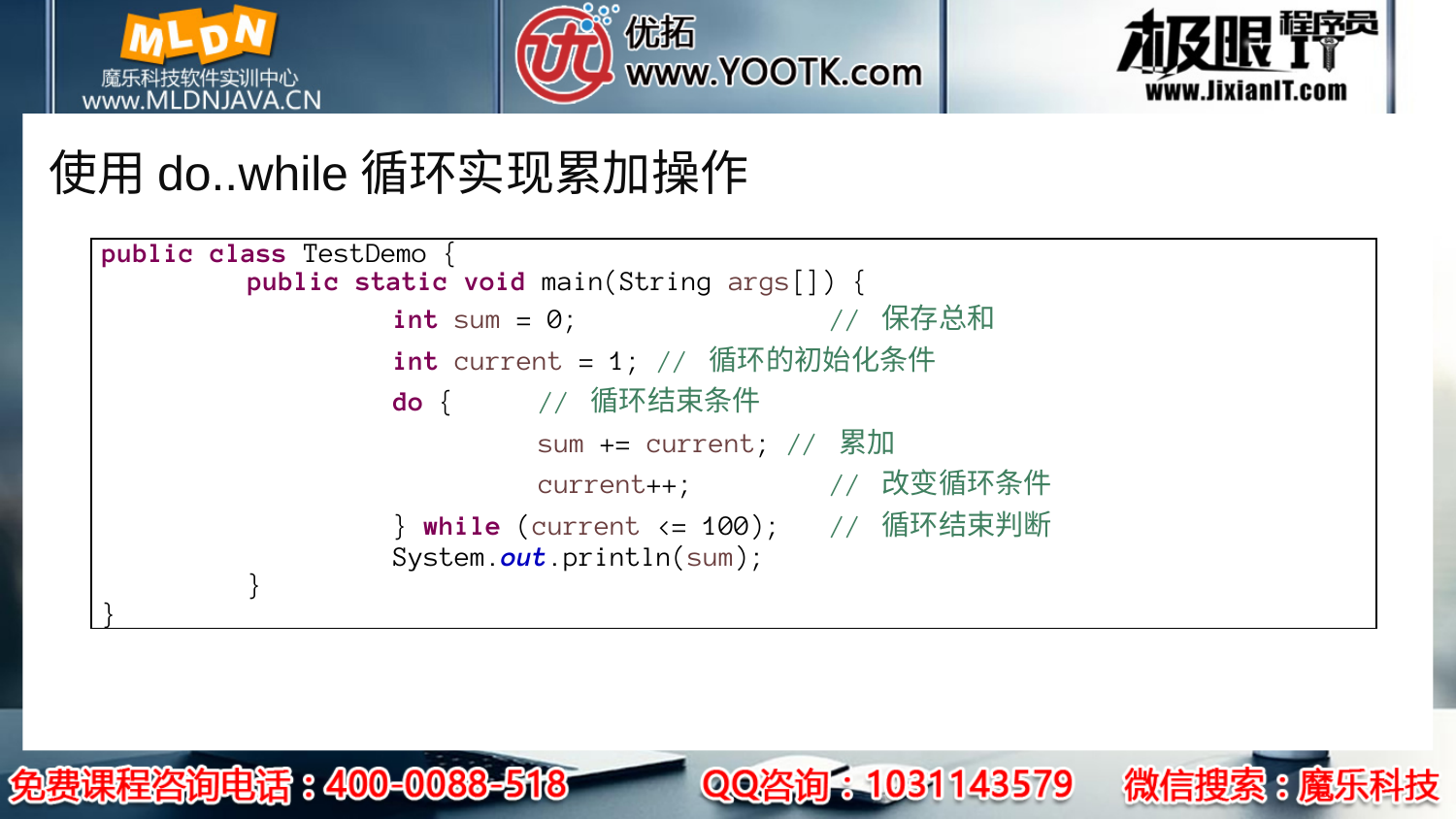

# 使用do..while循环实现累加操作
| public class TestDemo { public static void main(String args[]) { int sum = 0; // 保存总和 int current = 1; // 循环的初始化条件 do { // 循环结束条件 sum += current; // 累加 current++; // 改变循环条件 } while (current <= 100); // 循环结束判断 System.out.println(sum); } } |
| --- |